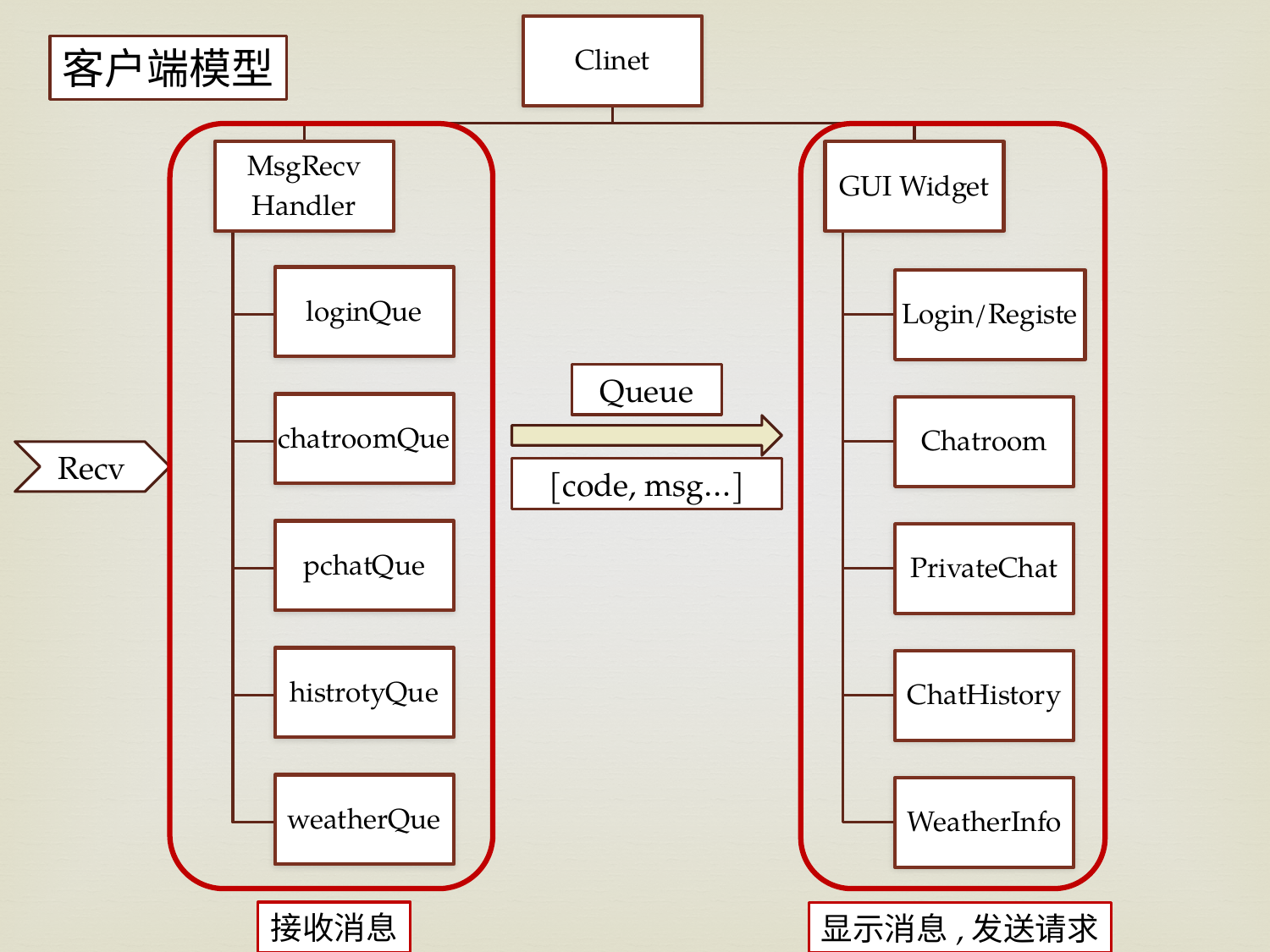

Clinet
客户端模型

MsgRecv
Handler
GUI Widget

loginQue
Login/Registe
Queue
chatroomQue
Chatroom

Recv
[code, msg…]
pchatQue
PrivateChat
histrotyQue
ChatHistory
weatherQue
WeatherInfo
接收消息
显示消息,发送请求